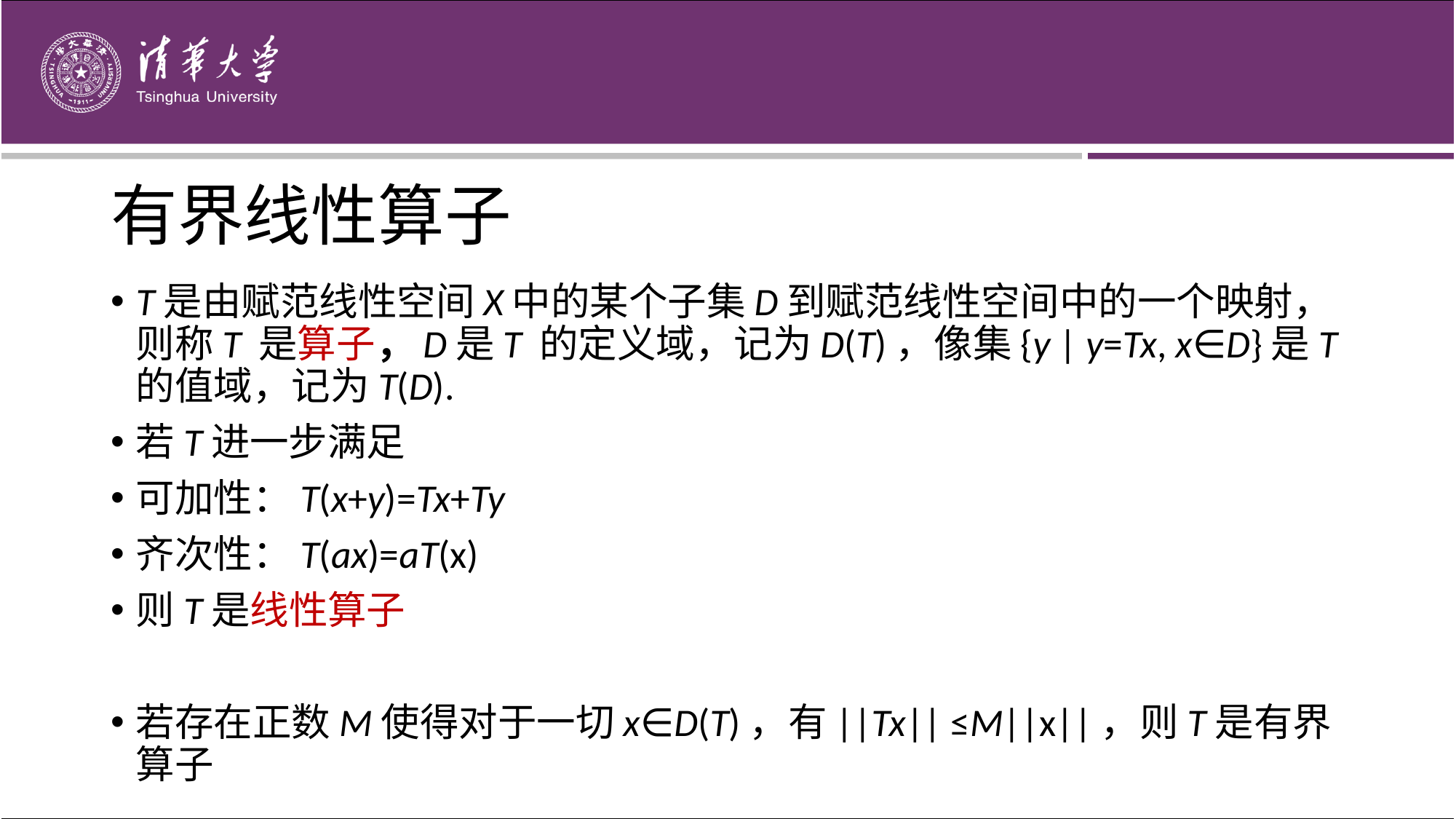

有界线性算子
T是由赋范线性空间X中的某个子集D到赋范线性空间中的一个映射，则称T 是算子，D是T 的定义域，记为D(T)，像集{y | y=Tx, x∈D}是T 的值域，记为T(D).
若T进一步满足
可加性：T(x+y)=Tx+Ty
齐次性：T(ax)=aT(x)
则T是线性算子

若存在正数M使得对于一切x∈D(T)，有||Tx|| ≤M||x||，则T是有界算子